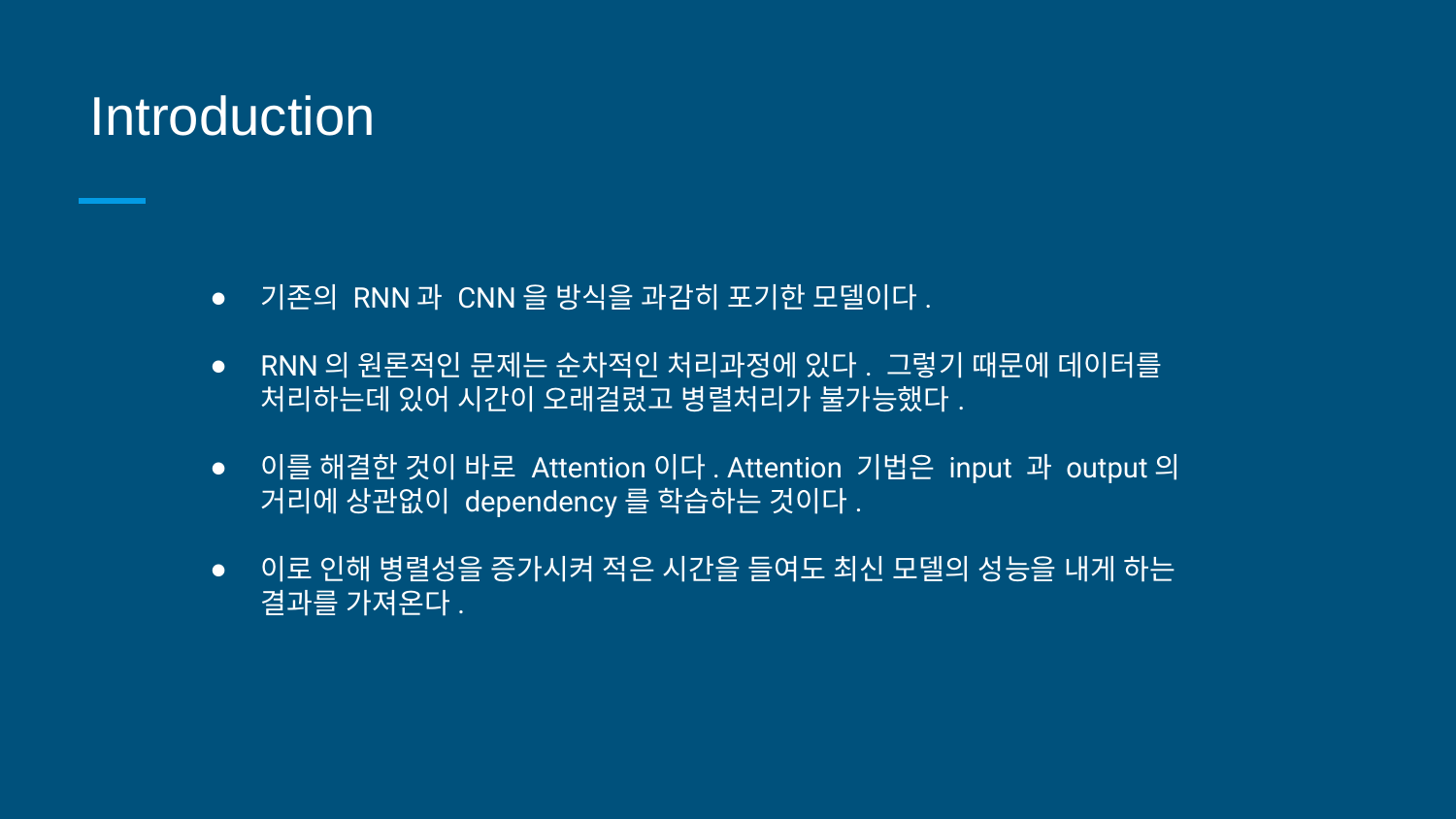

Introduction
기존의 RNN과 CNN을 방식을 과감히 포기한 모델이다.

RNN의 원론적인 문제는 순차적인 처리과정에 있다. 그렇기 때문에 데이터를 처리하는데 있어 시간이 오래걸렸고 병렬처리가 불가능했다.

이를 해결한 것이 바로 Attention이다. Attention 기법은 input 과 output의 거리에 상관없이 dependency를 학습하는 것이다.

이로 인해 병렬성을 증가시켜 적은 시간을 들여도 최신 모델의 성능을 내게 하는 결과를 가져온다.